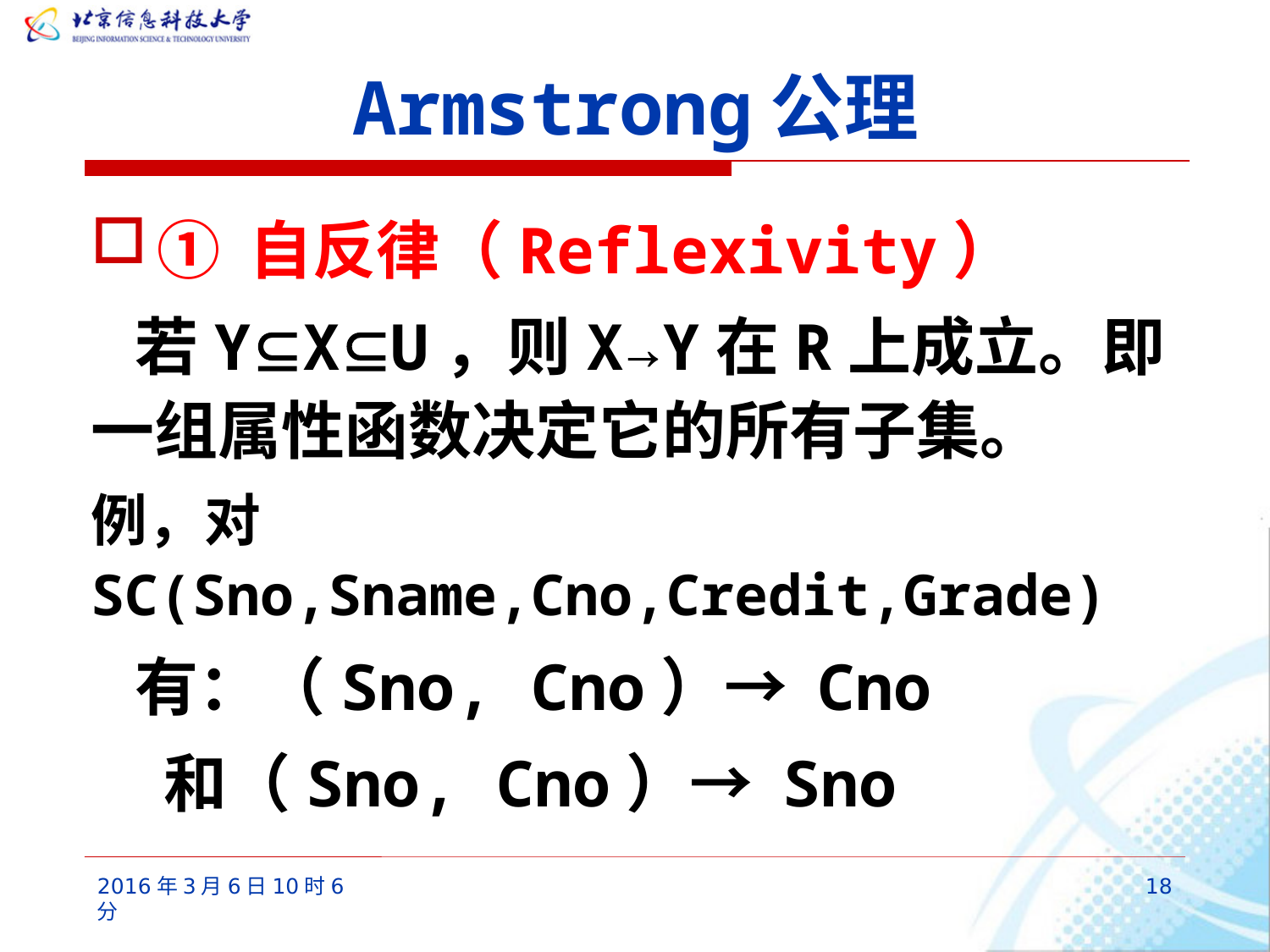

# Armstrong公理
① 自反律（Reflexivity）
  若Y⊆X⊆U，则X→Y在R上成立。即一组属性函数决定它的所有子集。
例，对SC(Sno,Sname,Cno,Credit,Grade)
  有：（Sno, Cno）→ Cno
    和（Sno, Cno）→ Sno
2016年3月6日10时6分
18